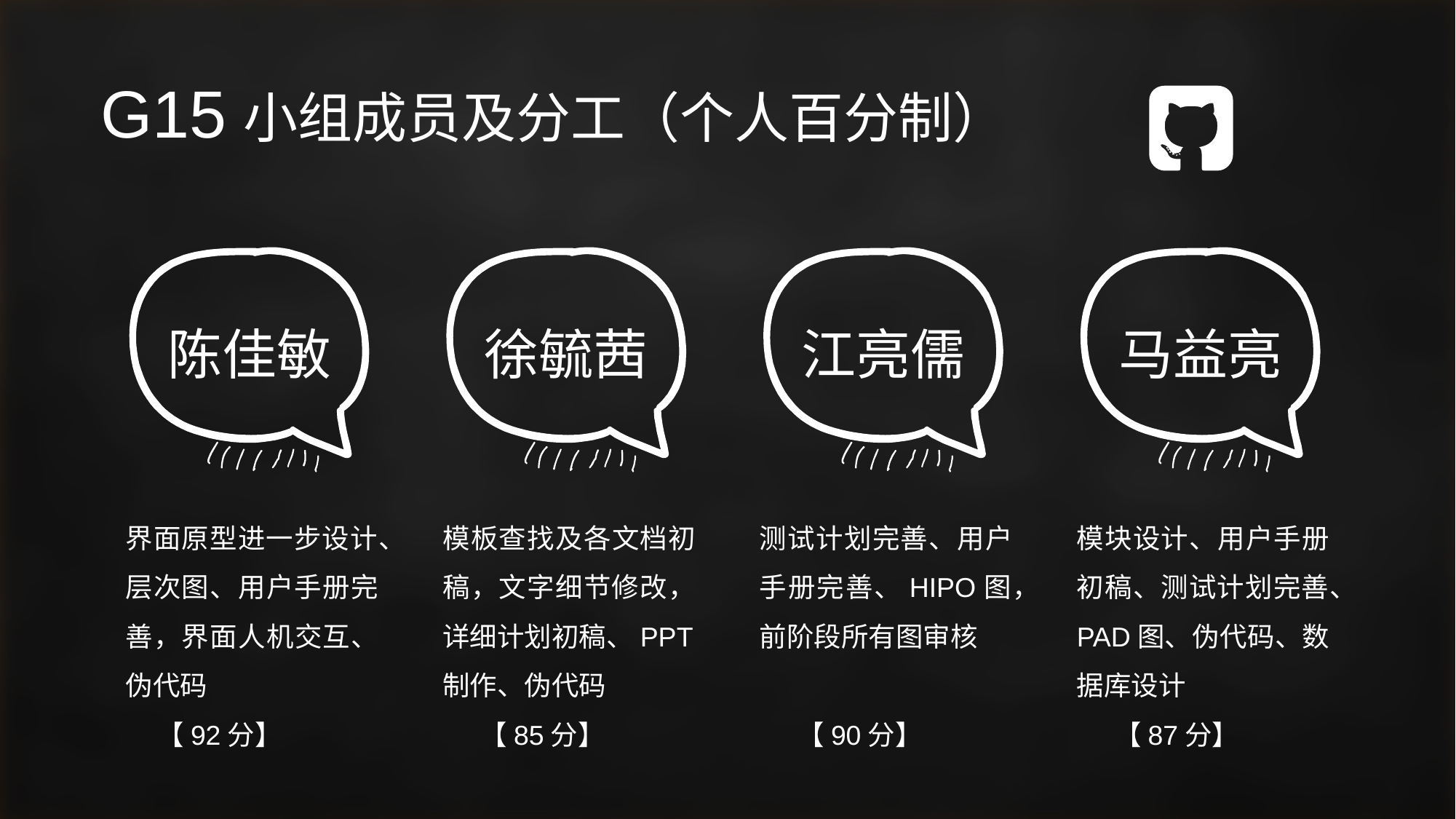

# G15小组成员及分工（个人百分制）

陈佳敏
徐毓茜
江亮儒
马益亮

界面原型进一步设计、层次图、用户手册完善，界面人机交互、伪代码
    【92分】
模板查找及各文档初稿，文字细节修改，详细计划初稿、PPT制作、伪代码
     【85分】

测试计划完善、用户手册完善、HIPO图，前阶段所有图审核

     【90分】
模块设计、用户手册初稿、测试计划完善、PAD图、伪代码、数据库设计
     【87分】